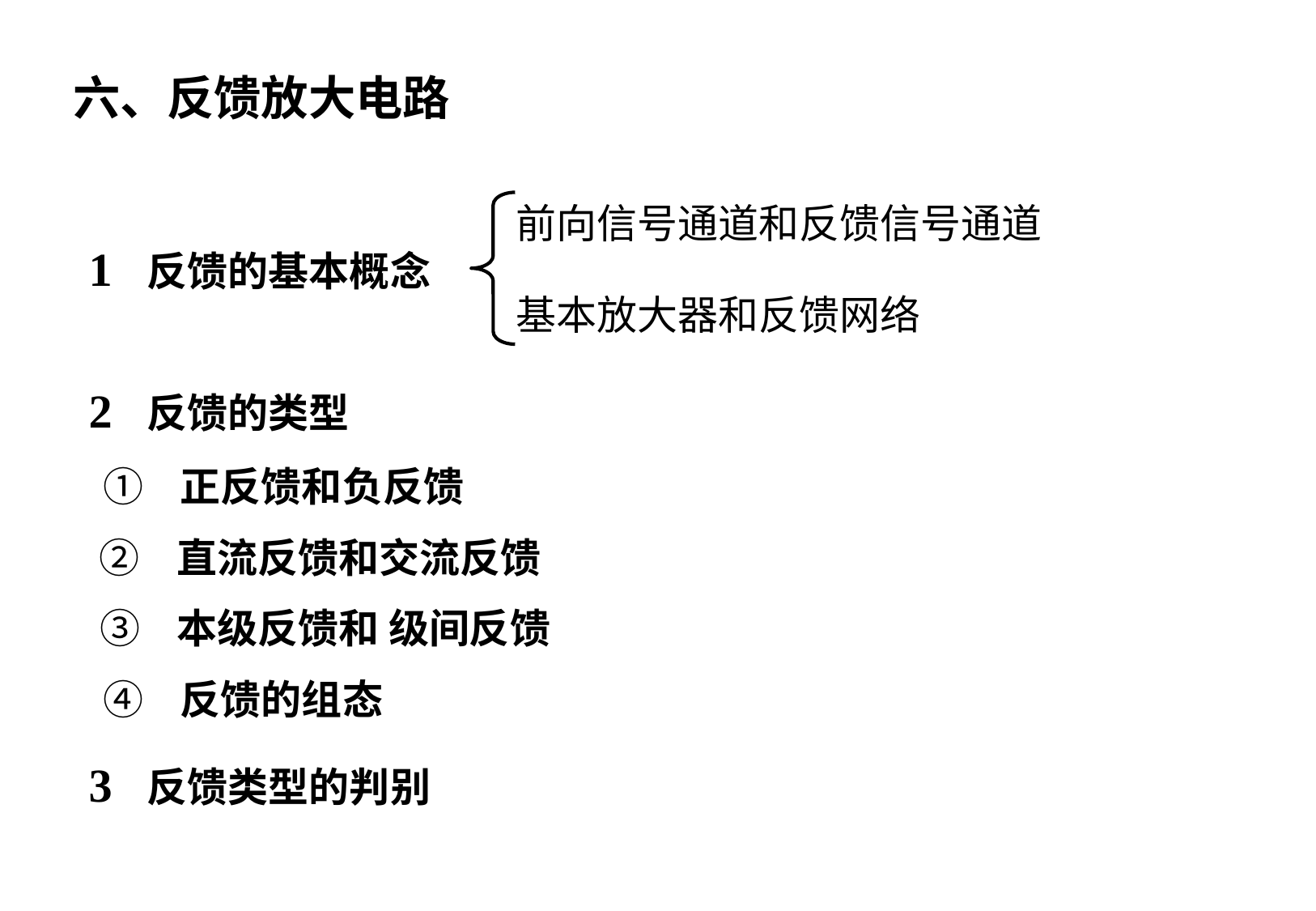

# 六、反馈放大电路

前向信号通道和反馈信号通道
1  反馈的基本概念
基本放大器和反馈网络
2  反馈的类型
①   正反馈和负反馈
②   直流反馈和交流反馈
③   本级反馈和 级间反馈
④   反馈的组态
3  反馈类型的判别